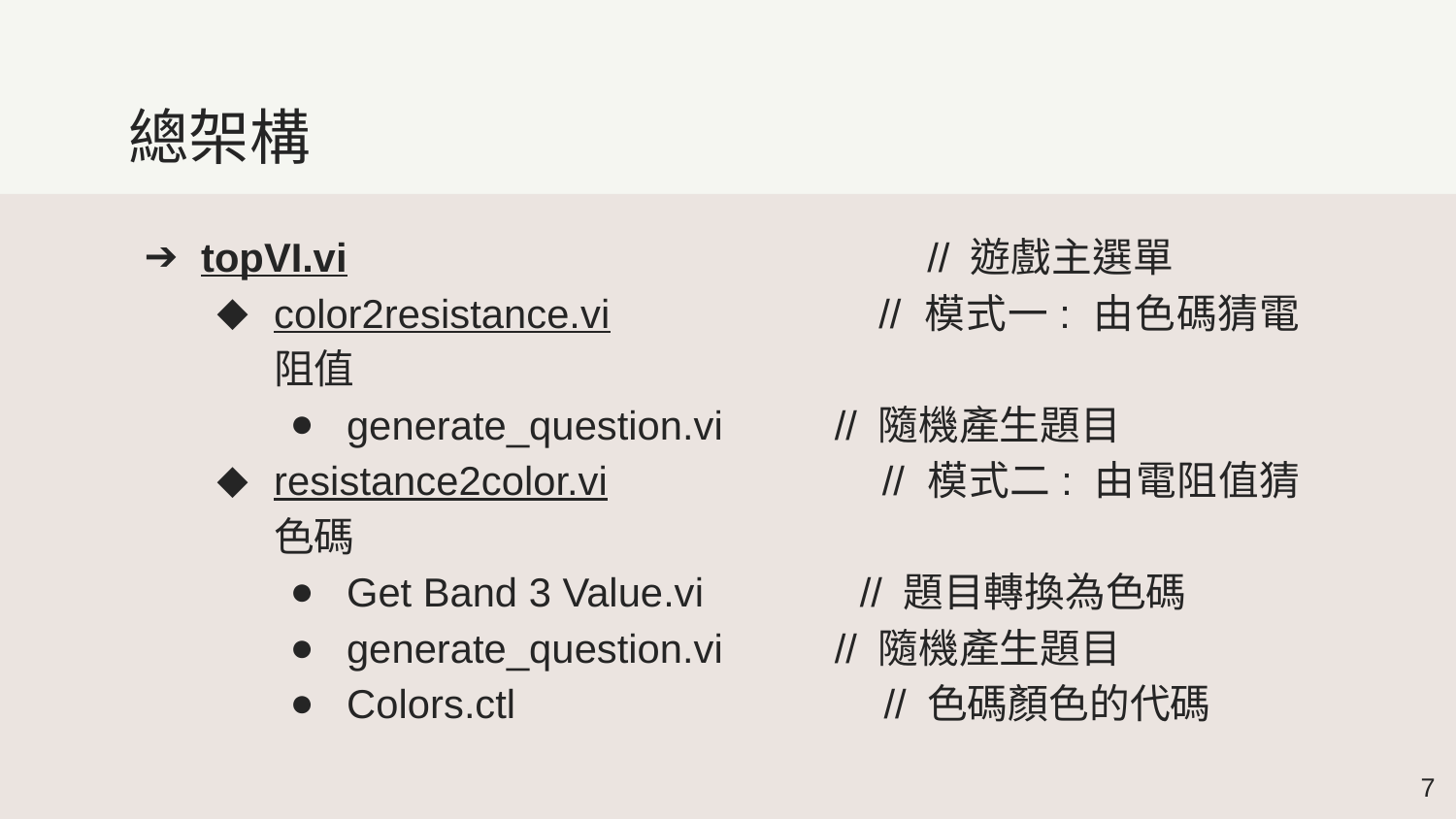

# 總架構
topVI.vi                                                    // 遊戲主選單
color2resistance.vi                      // 模式一: 由色碼猜電阻值
generate_question.vi          // 隨機產生題目
resistance2color.vi                       // 模式二: 由電阻值猜色碼
Get Band 3 Value.vi              // 題目轉換為色碼
generate_question.vi          // 隨機產生題目
Colors.ctl                                 // 色碼顏色的代碼

7